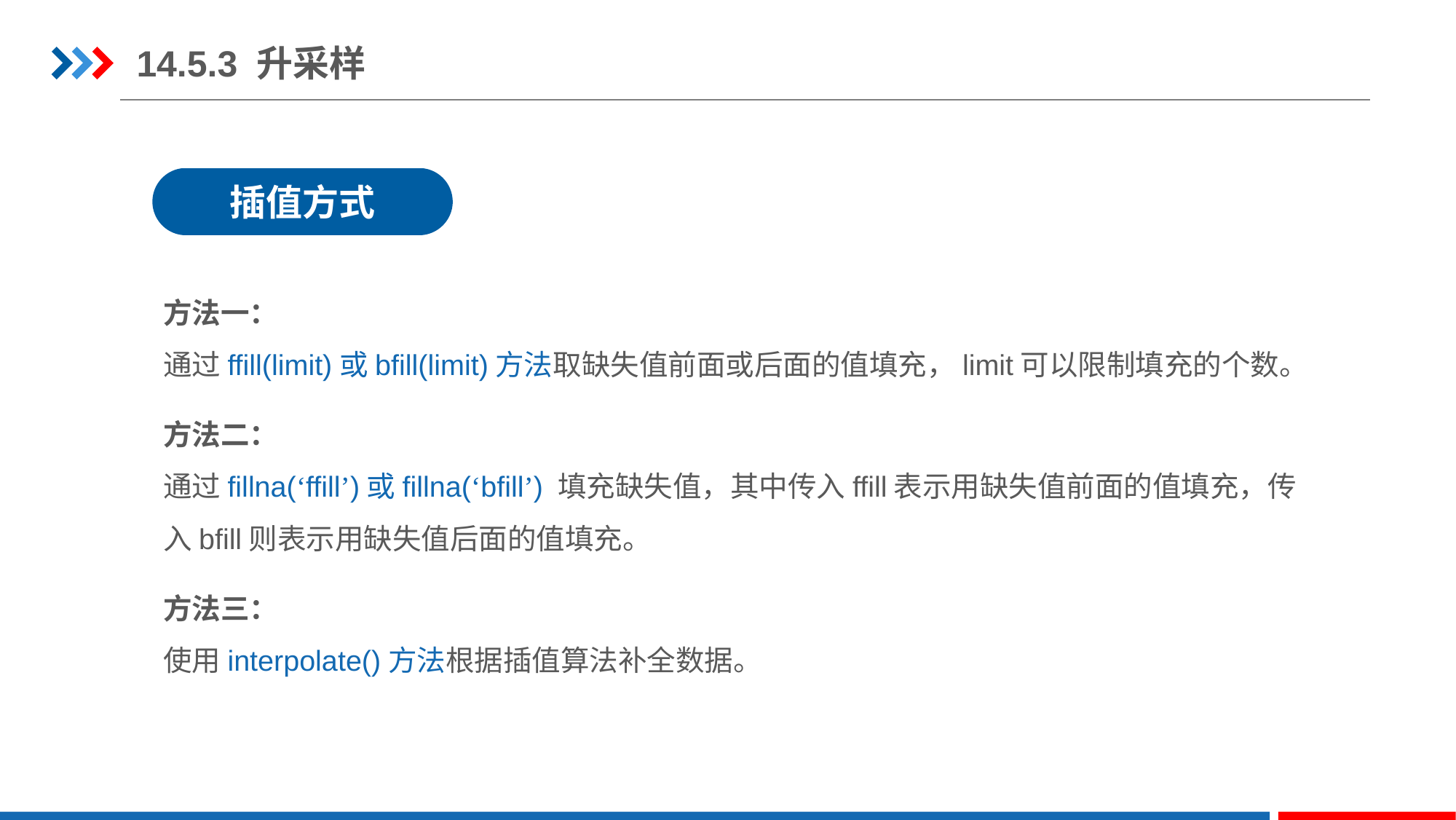

14.5.3 升采样
插值方式
方法一：
通过ffill(limit)或bfill(limit)方法取缺失值前面或后面的值填充，limit可以限制填充的个数。
方法二：
通过fillna(‘ffill’)或fillna(‘bfill’) 填充缺失值，其中传入ffill表示用缺失值前面的值填充，传入bfill则表示用缺失值后面的值填充。
方法三：
使用interpolate()方法根据插值算法补全数据。